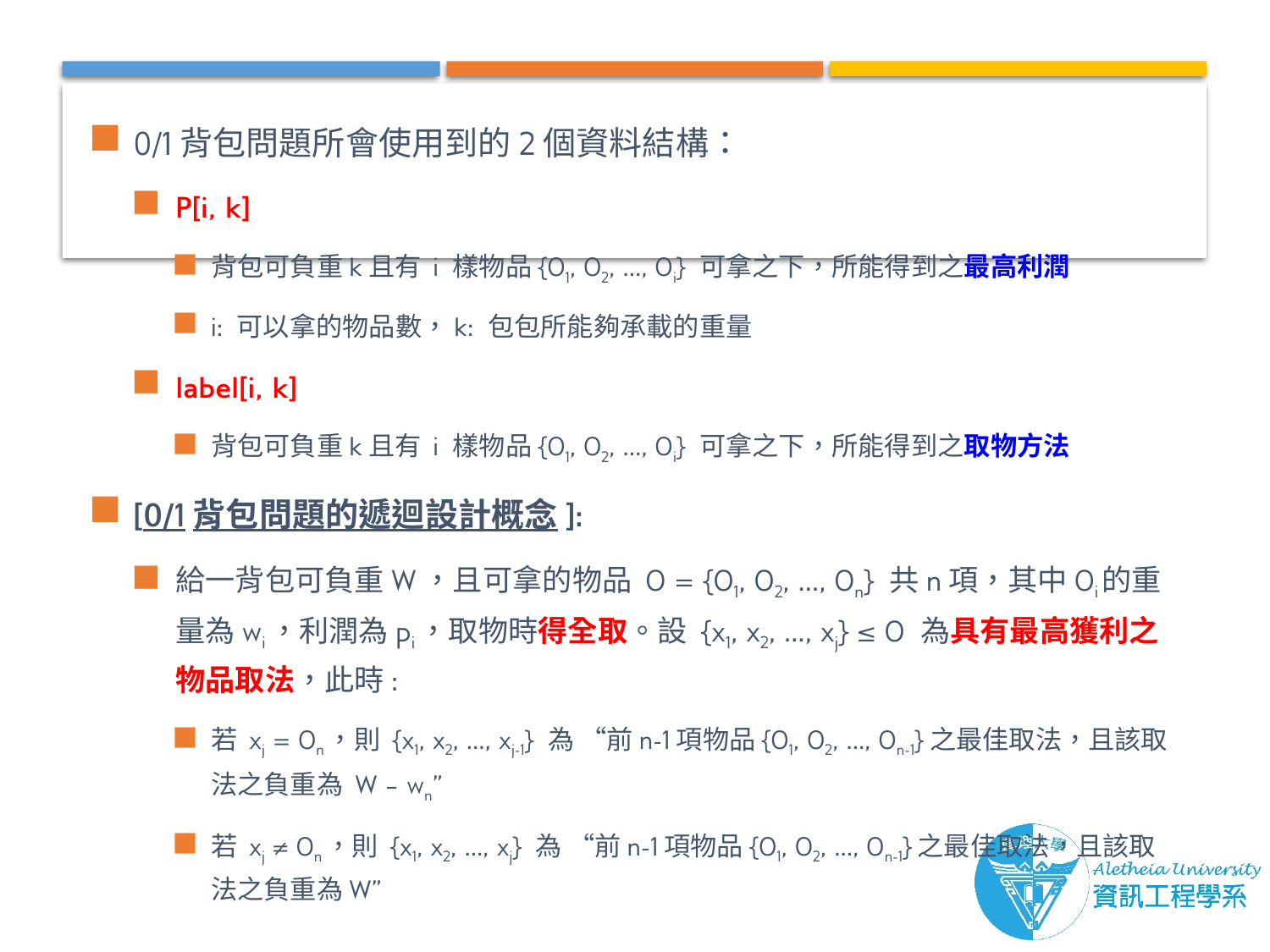

0/1背包問題所會使用到的2個資料結構：
P[i, k]
背包可負重k且有 i 樣物品{O1, O2, …, Oi} 可拿之下，所能得到之最高利潤
i: 可以拿的物品數，k: 包包所能夠承載的重量
label[i, k]
背包可負重k且有 i 樣物品{O1, O2, …, Oi} 可拿之下，所能得到之取物方法
[0/1背包問題的遞迴設計概念]:
給一背包可負重W，且可拿的物品 O = {O1, O2, …, On} 共n項，其中Oi的重量為wi，利潤為pi，取物時得全取。設 {x1, x2, …, xj} ≤ O 為具有最高獲利之物品取法，此時:
若 xj = On，則 {x1, x2, …, xj-1} 為 “前n-1項物品{O1, O2, …, On-1}之最佳取法，且該取法之負重為 W – wn”
若 xj ≠ On，則 {x1, x2, …, xj} 為 “前n-1項物品{O1, O2, …, On-1}之最佳取法，且該取法之負重為W”